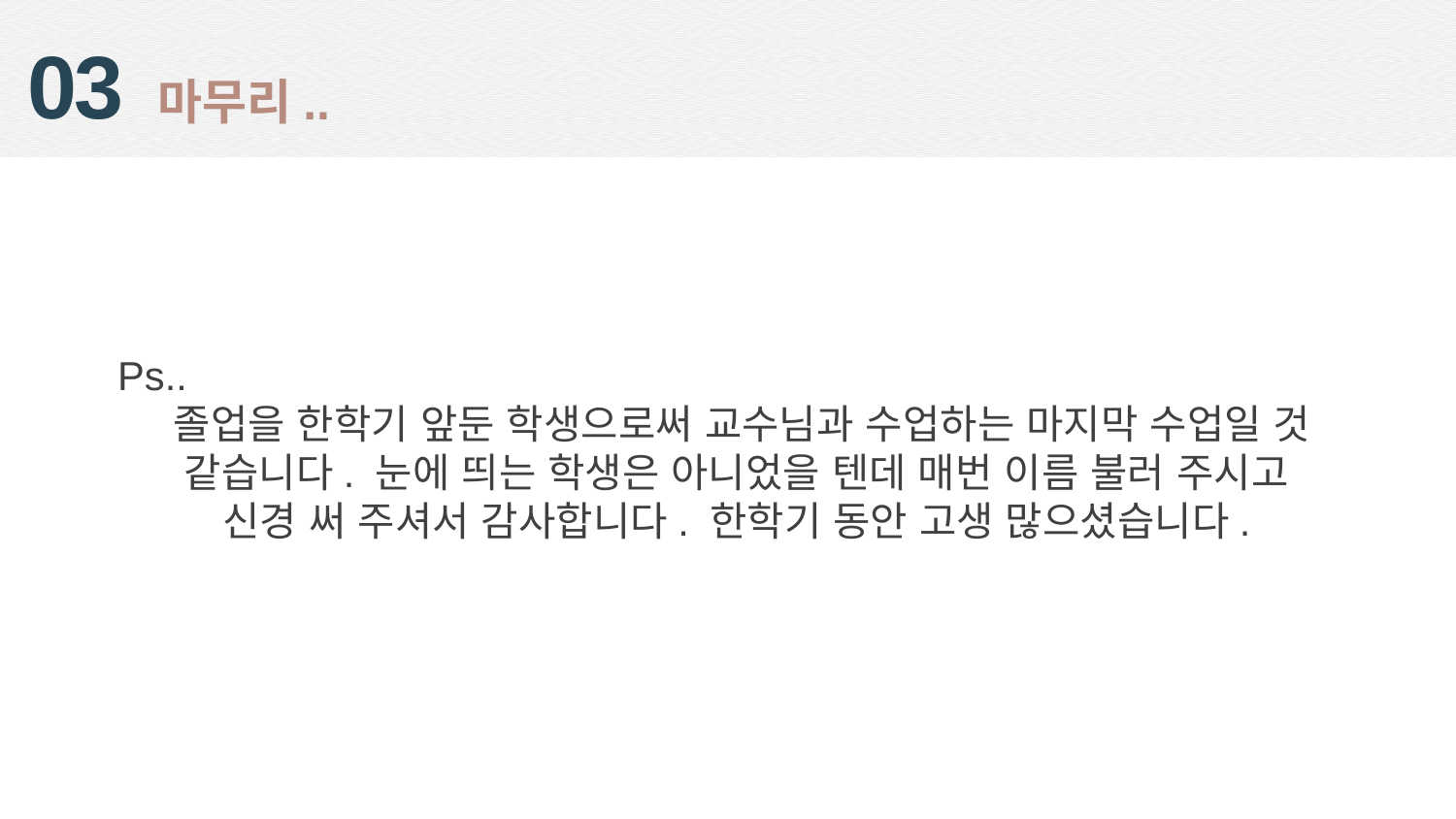

마무리..
03

Ps..
졸업을 한학기 앞둔 학생으로써 교수님과 수업하는 마지막 수업일 것 같습니다. 눈에 띄는 학생은 아니었을 텐데 매번 이름 불러 주시고
신경 써 주셔서 감사합니다. 한학기 동안 고생 많으셨습니다.